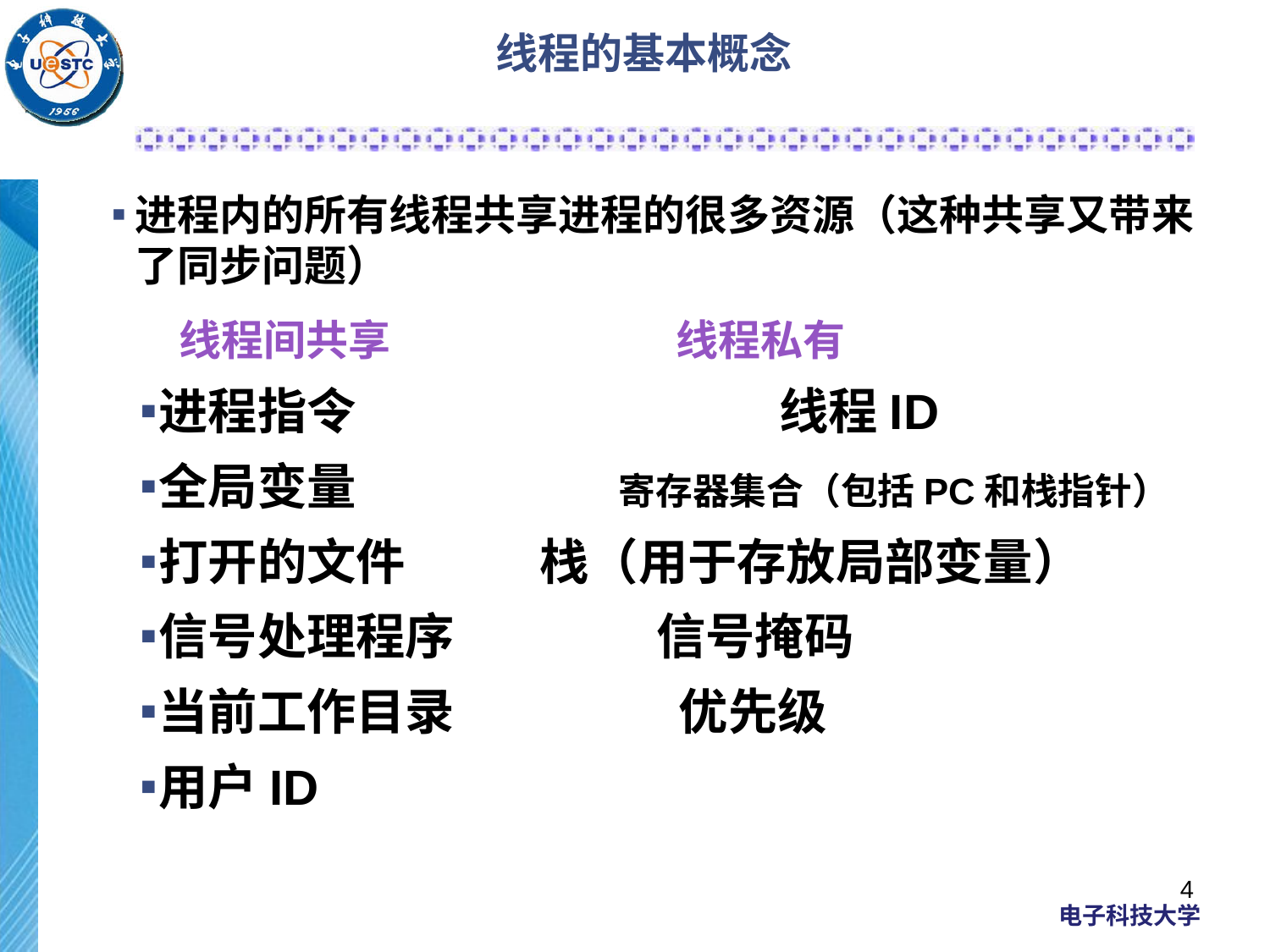

# 线程的基本概念
进程内的所有线程共享进程的很多资源（这种共享又带来了同步问题）
      线程间共享                              线程私有
进程指令			          线程ID
全局变量		       寄存器集合（包括PC和栈指针）
打开的文件		栈（用于存放局部变量）
信号处理程序                  信号掩码
当前工作目录                    优先级
用户ID

4